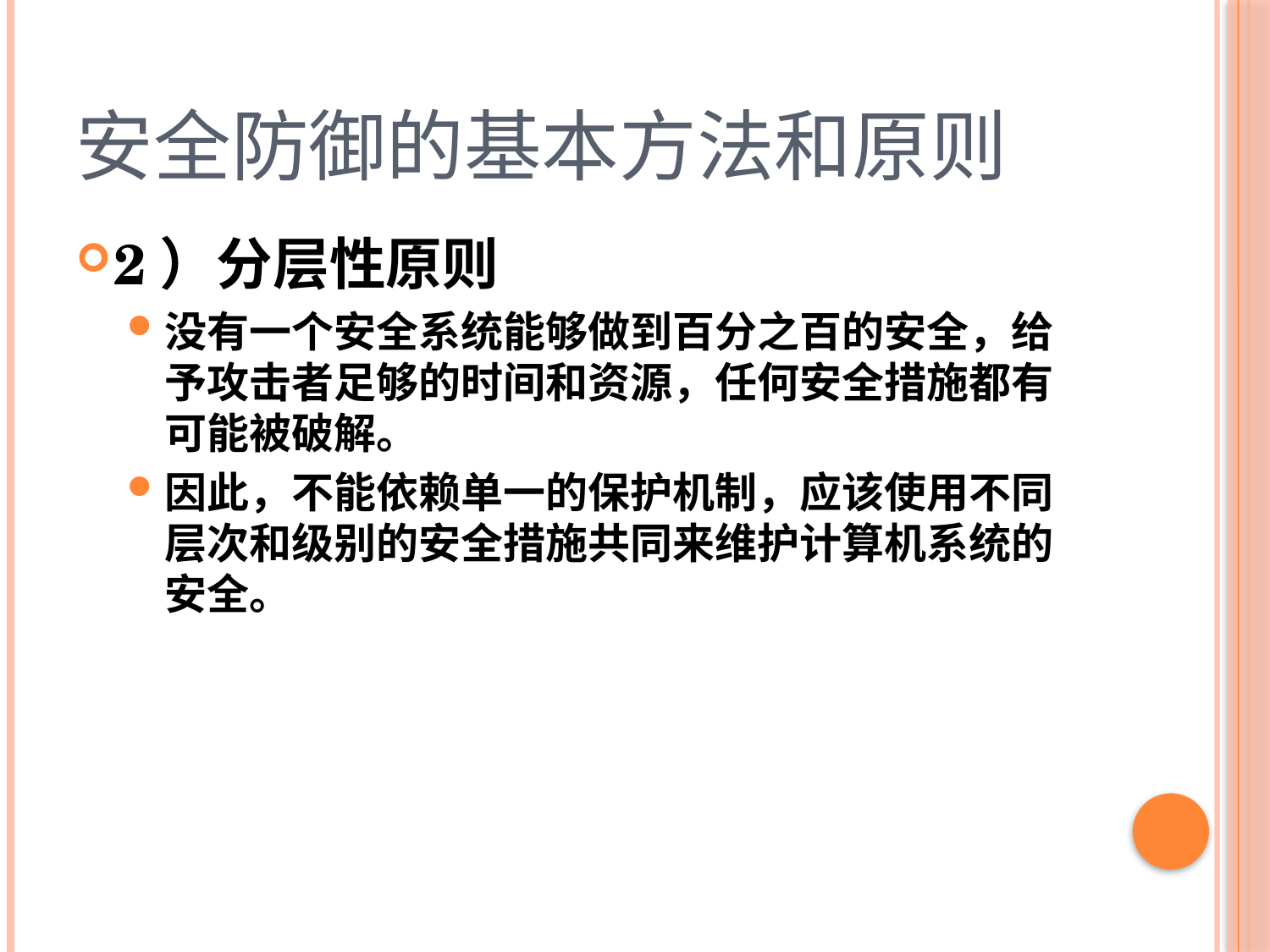

# 安全防御的基本方法和原则
2）分层性原则
没有一个安全系统能够做到百分之百的安全，给予攻击者足够的时间和资源，任何安全措施都有可能被破解。
因此，不能依赖单一的保护机制，应该使用不同层次和级别的安全措施共同来维护计算机系统的安全。